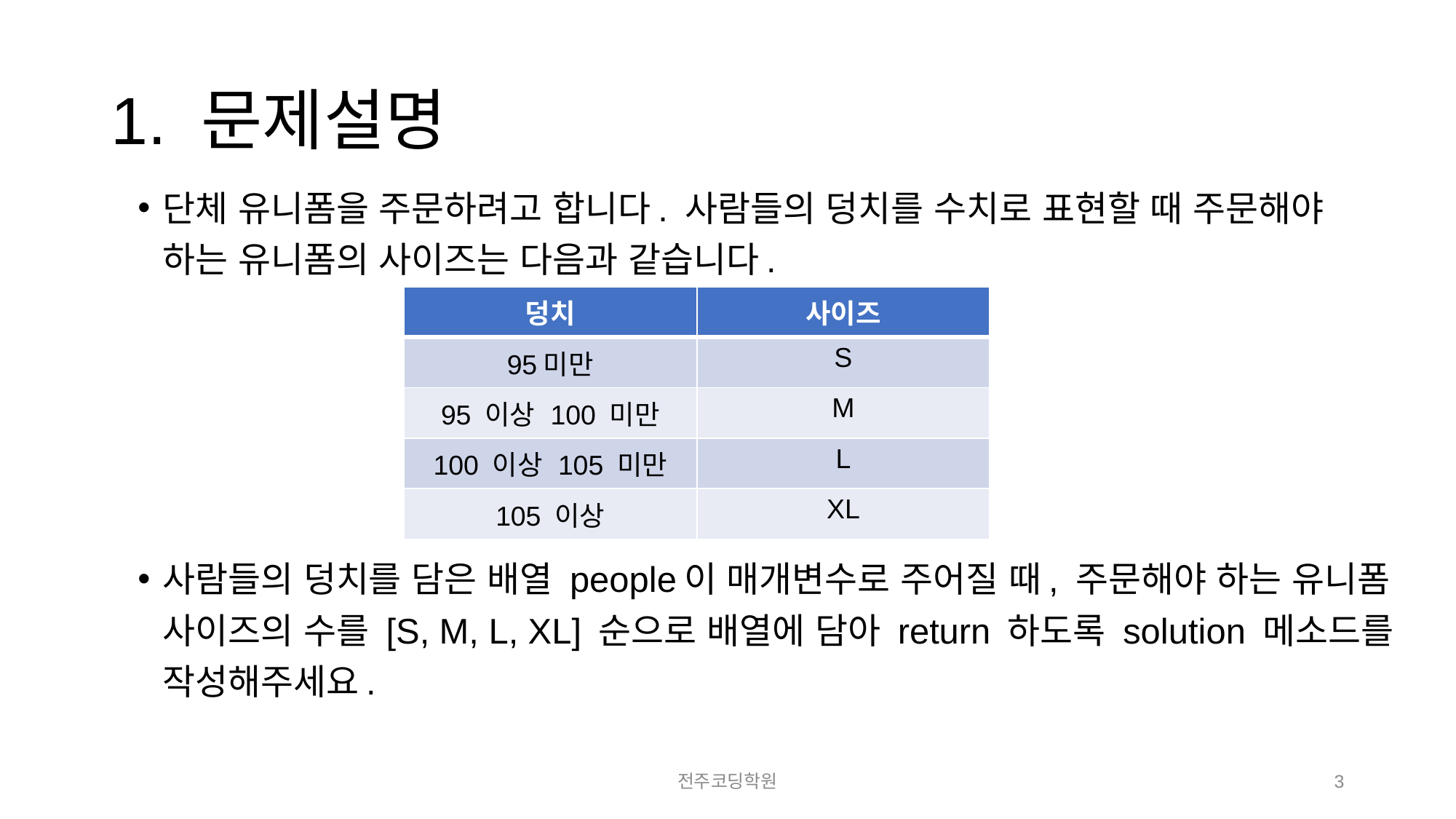

# 1. 문제설명
단체 유니폼을 주문하려고 합니다. 사람들의 덩치를 수치로 표현할 때 주문해야 하는 유니폼의 사이즈는 다음과 같습니다.

사람들의 덩치를 담은 배열 people이 매개변수로 주어질 때, 주문해야 하는 유니폼 사이즈의 수를 [S, M, L, XL] 순으로 배열에 담아 return 하도록 solution 메소드를 작성해주세요.
| 덩치 | 사이즈 |
| --- | --- |
| 95미만 | S |
| 95 이상 100 미만 | M |
| 100 이상 105 미만 | L |
| 105 이상 | XL |
전주코딩학원
3